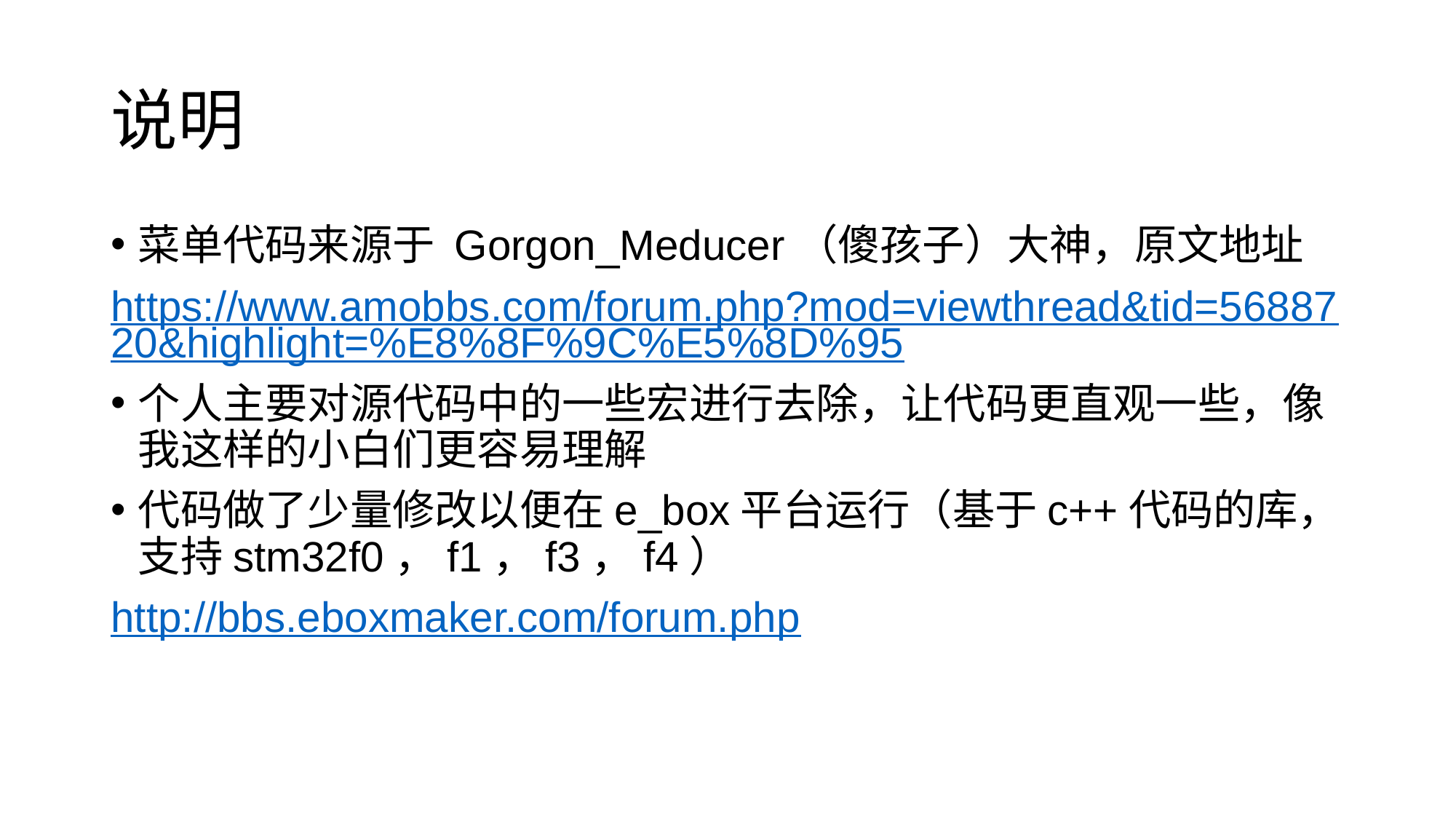

# 说明
菜单代码来源于 Gorgon_Meducer（傻孩子）大神，原文地址
https://www.amobbs.com/forum.php?mod=viewthread&tid=5688720&highlight=%E8%8F%9C%E5%8D%95
个人主要对源代码中的一些宏进行去除，让代码更直观一些，像我这样的小白们更容易理解
代码做了少量修改以便在e_box平台运行（基于c++代码的库，支持stm32f0，f1，f3，f4）
http://bbs.eboxmaker.com/forum.php